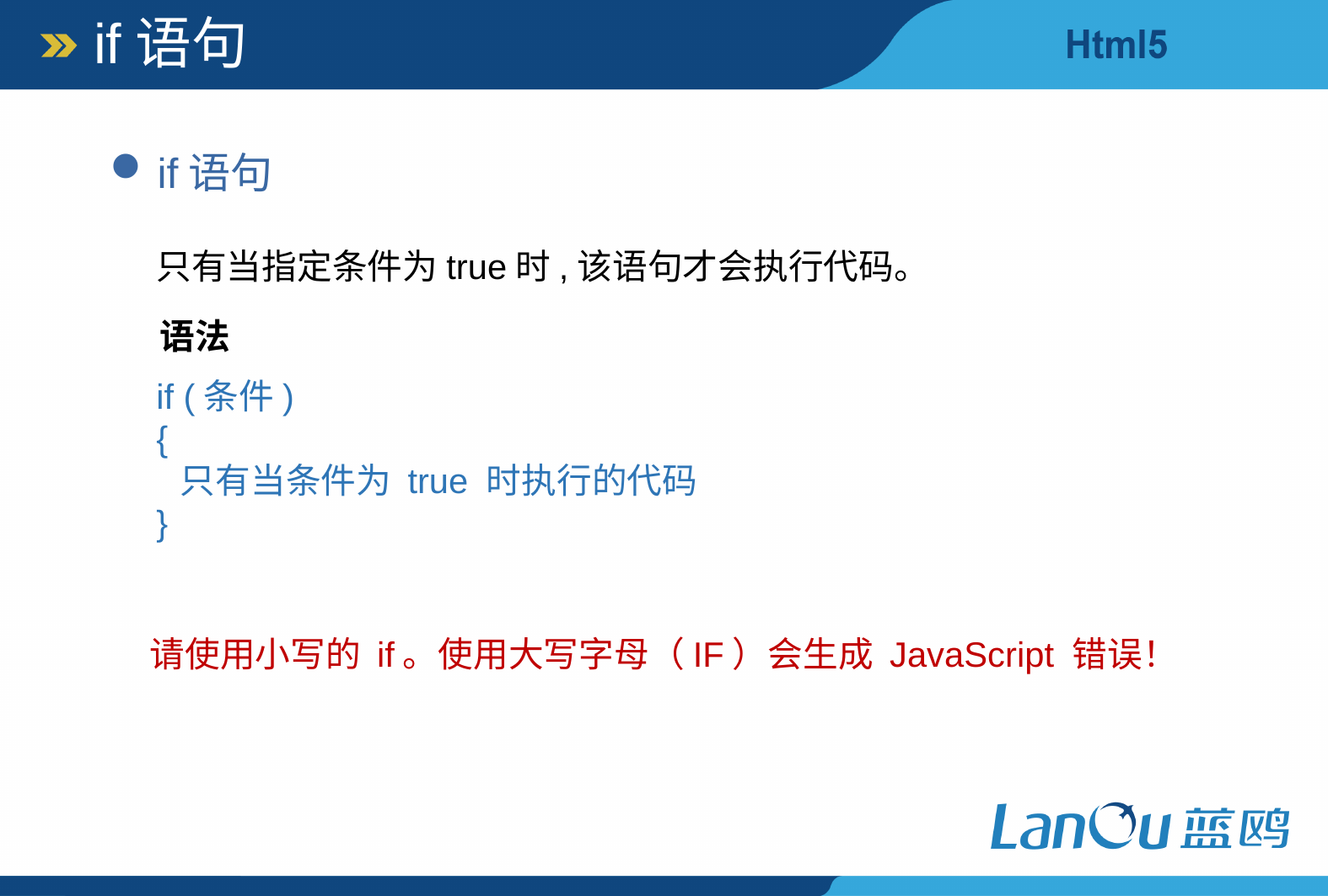

if语句
if语句
只有当指定条件为true时,该语句才会执行代码。
语法
if (条件)
{
  只有当条件为 true 时执行的代码
}
请使用小写的 if。使用大写字母（IF）会生成 JavaScript 错误！